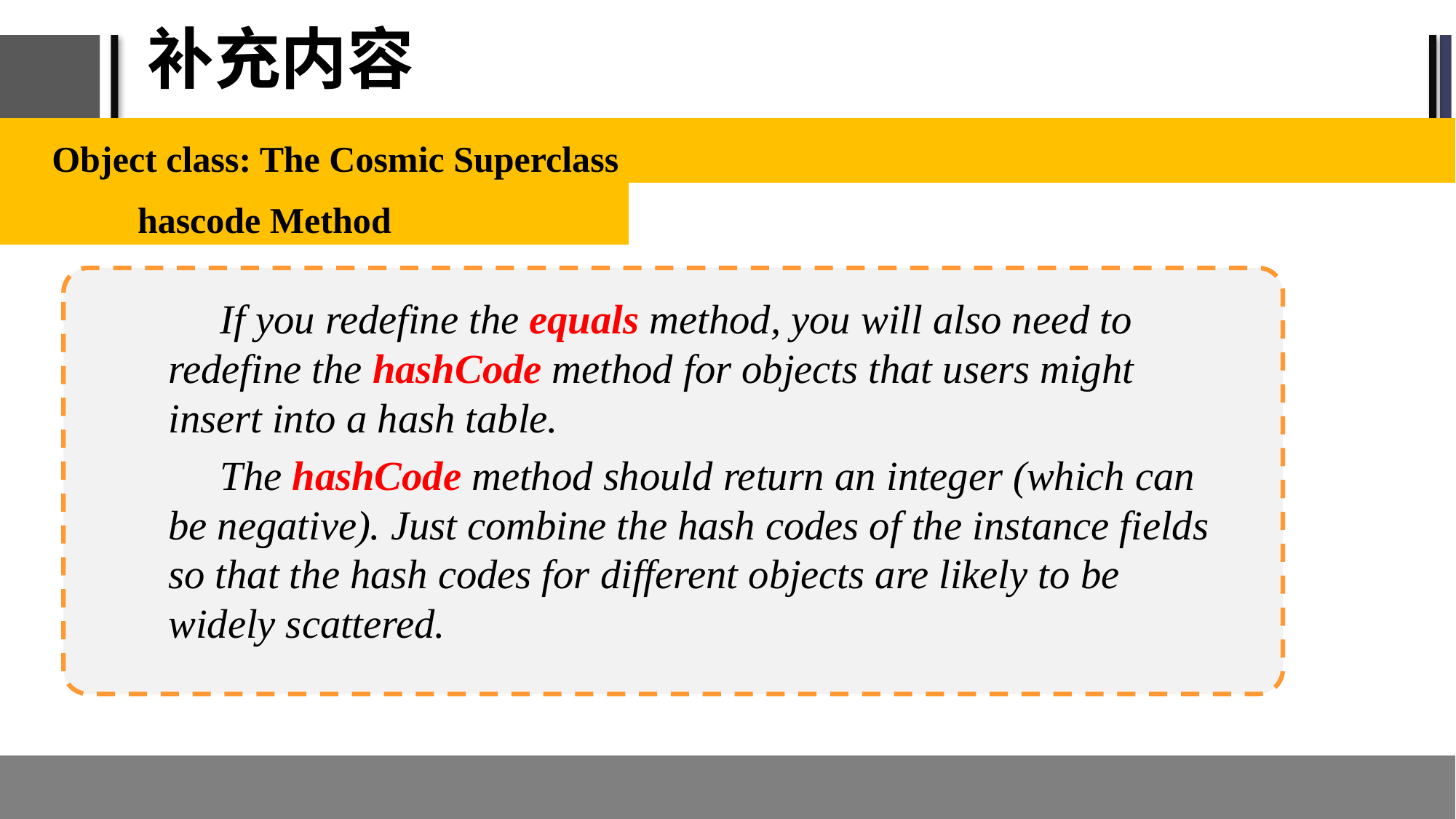

# 补充内容

Object class: The Cosmic Superclass

	hascode Method

     If you redefine the equals method, you will also need to redefine the hashCode method for objects that users might insert into a hash table.
     The hashCode method should return an integer (which can be negative). Just combine the hash codes of the instance fields so that the hash codes for different objects are likely to be widely scattered.